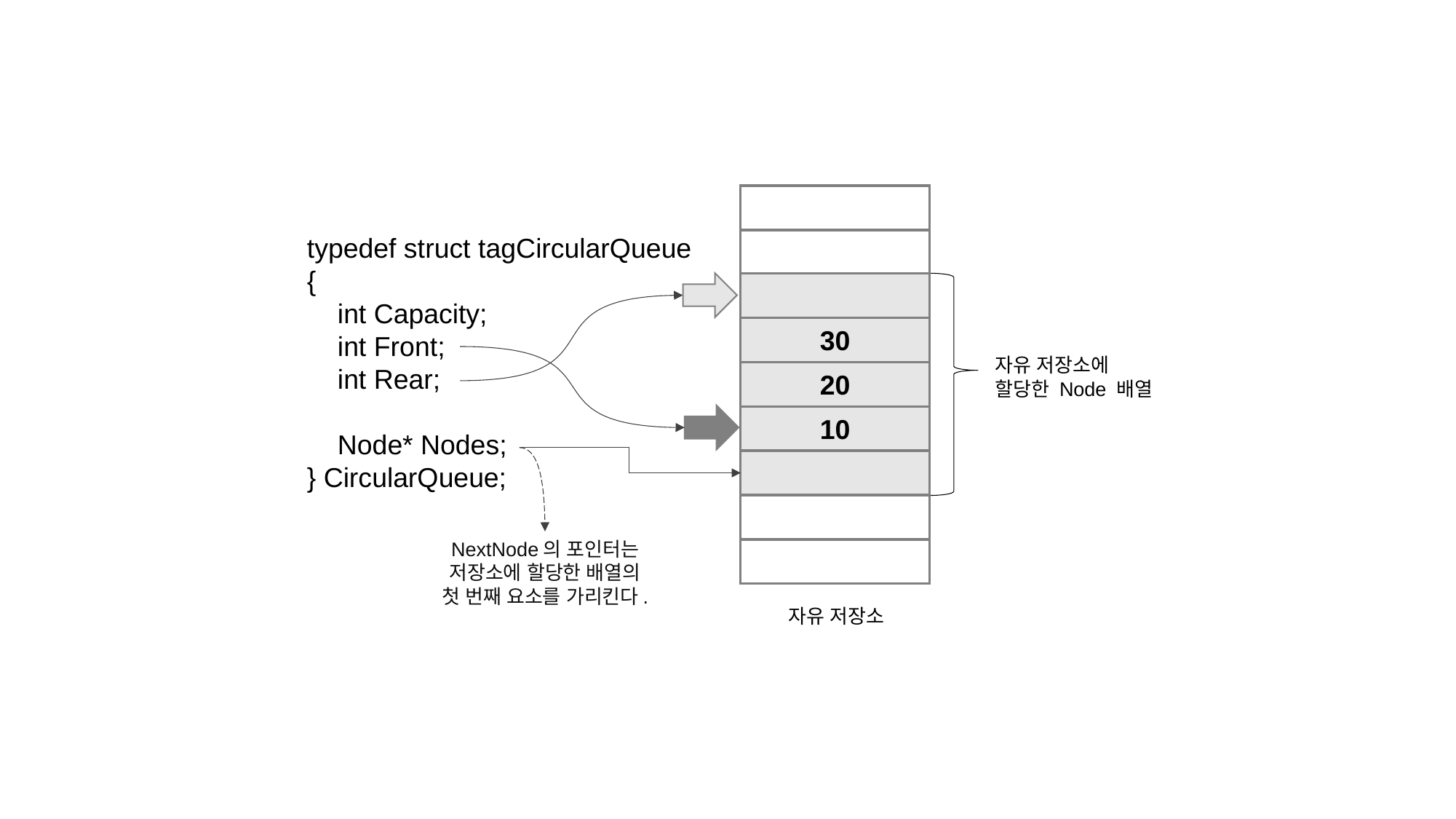

typedef struct tagCircularQueue
{
    int Capacity;
    int Front;
    int Rear;

    Node* Nodes;
} CircularQueue;

30

자유 저장소에
할당한 Node 배열
20

10

NextNode의 포인터는
저장소에 할당한 배열의
첫 번째 요소를 가리킨다.

자유 저장소